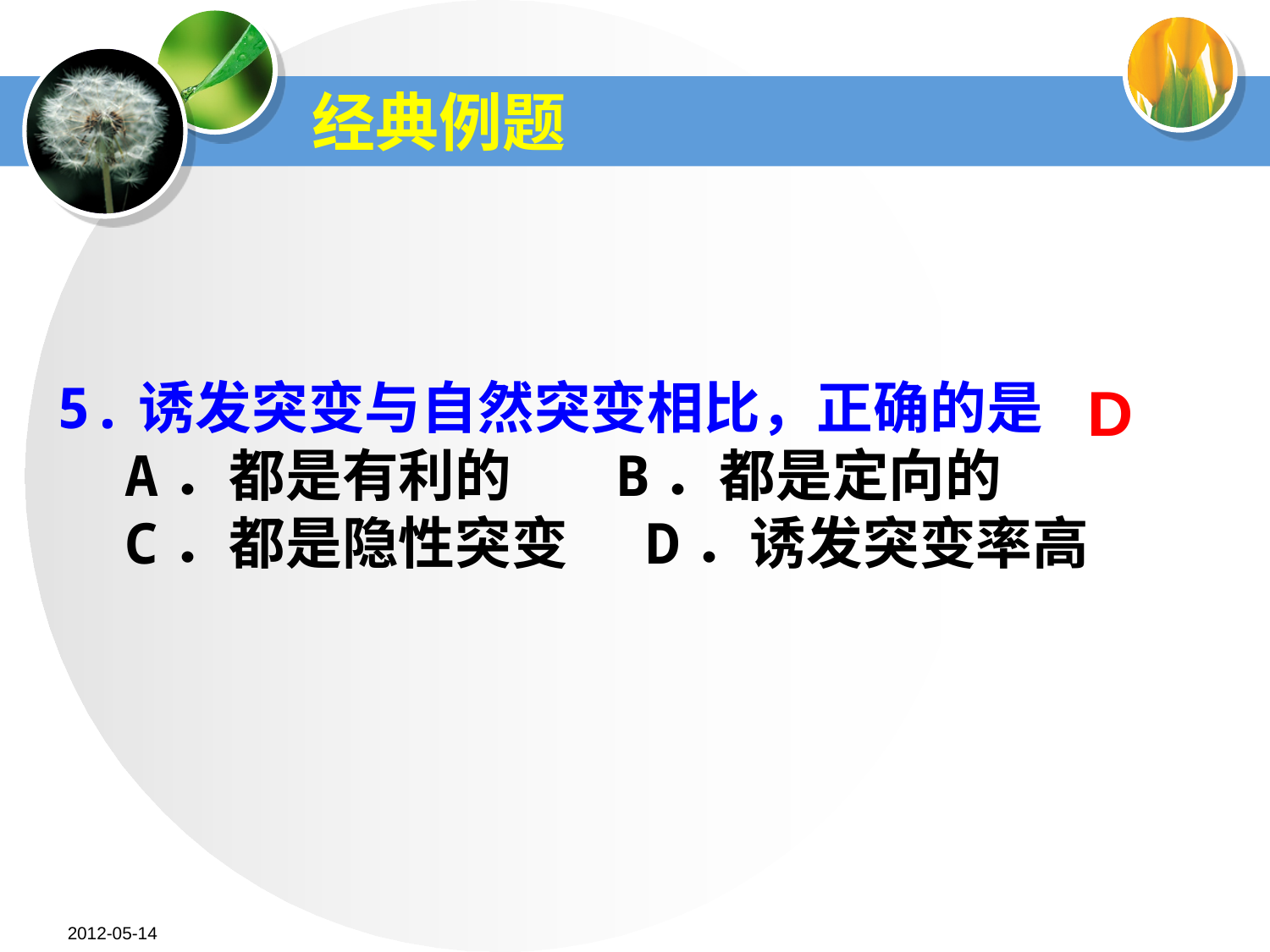

经典例题
5.诱发突变与自然突变相比，正确的是
  A．都是有利的       B．都是定向的
  C．都是隐性突变     D．诱发突变率高
D

2012-05-14